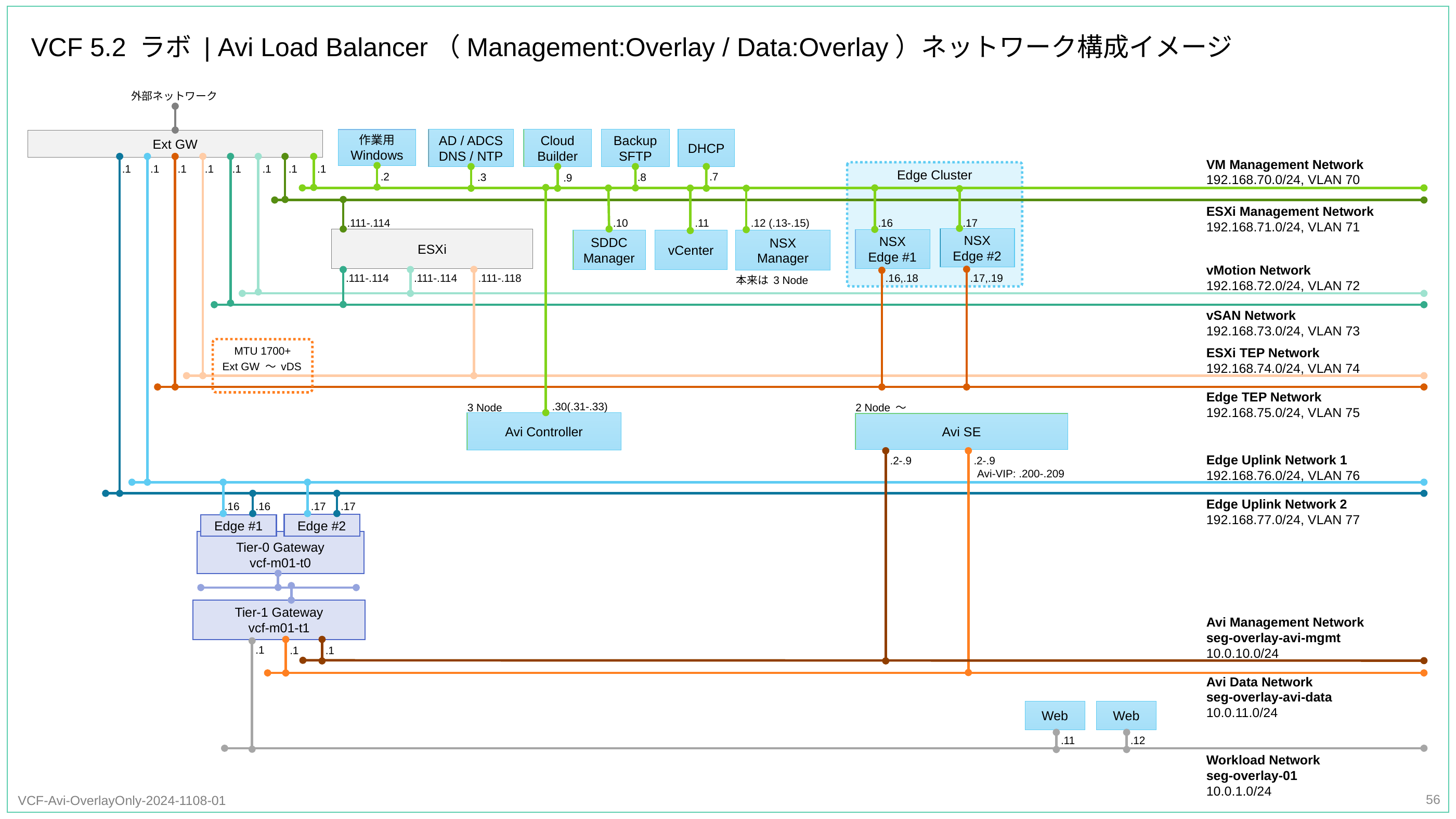

# VCF 5.2 ラボ | Avi Load Balancer（Management:Overlay / Data:Overlay）ネットワーク構成イメージ
56